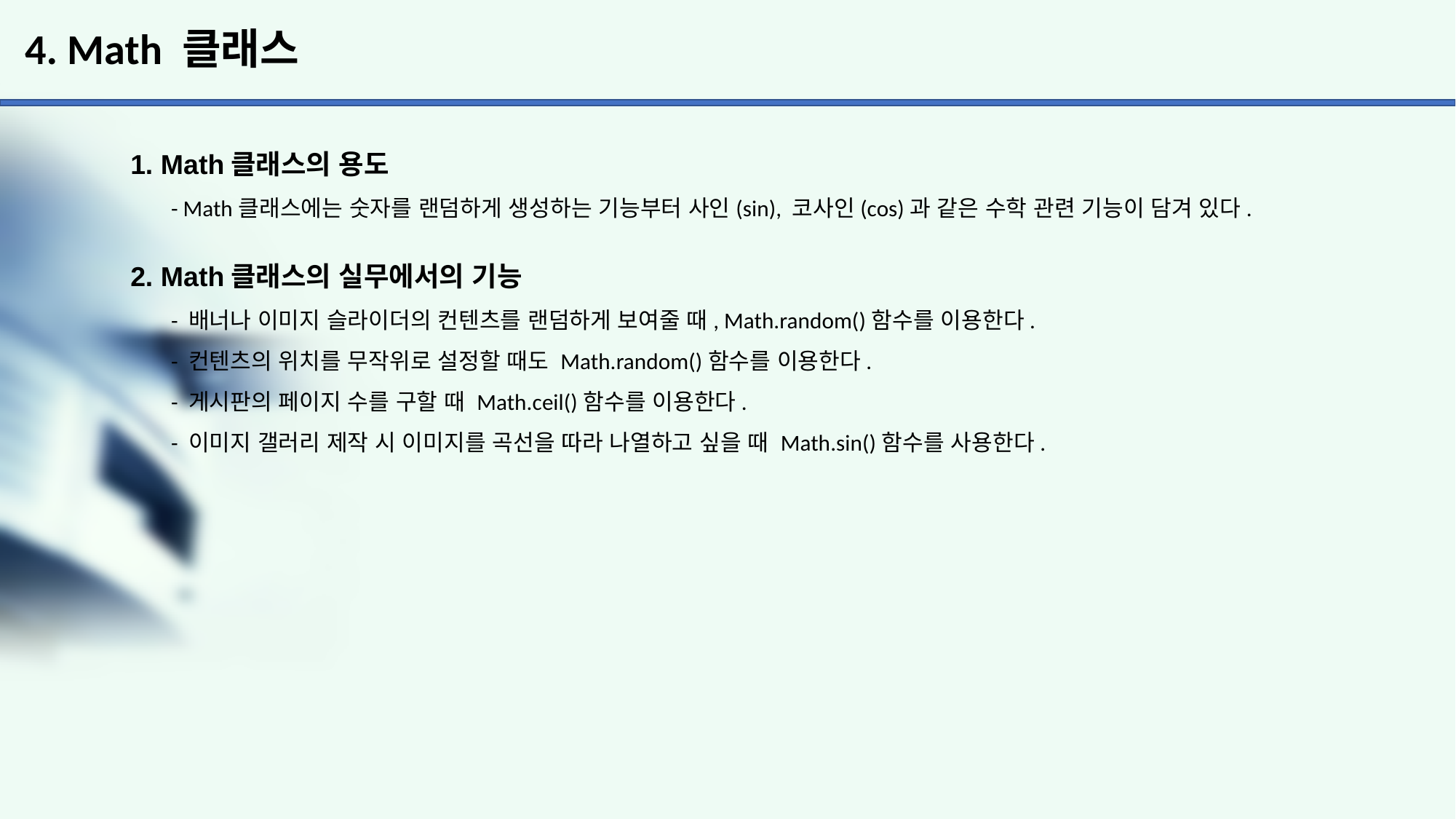

# 4. Math 클래스
1. Math클래스의 용도
        - Math클래스에는 숫자를 랜덤하게 생성하는 기능부터 사인(sin), 코사인(cos)과 같은 수학 관련 기능이 담겨 있다.
2. Math클래스의 실무에서의 기능
        - 배너나 이미지 슬라이더의 컨텐츠를 랜덤하게 보여줄 때, Math.random()함수를 이용한다.
        - 컨텐츠의 위치를 무작위로 설정할 때도 Math.random()함수를 이용한다.
        - 게시판의 페이지 수를 구할 때 Math.ceil()함수를 이용한다.
        - 이미지 갤러리 제작 시 이미지를 곡선을 따라 나열하고 싶을 때 Math.sin()함수를 사용한다.